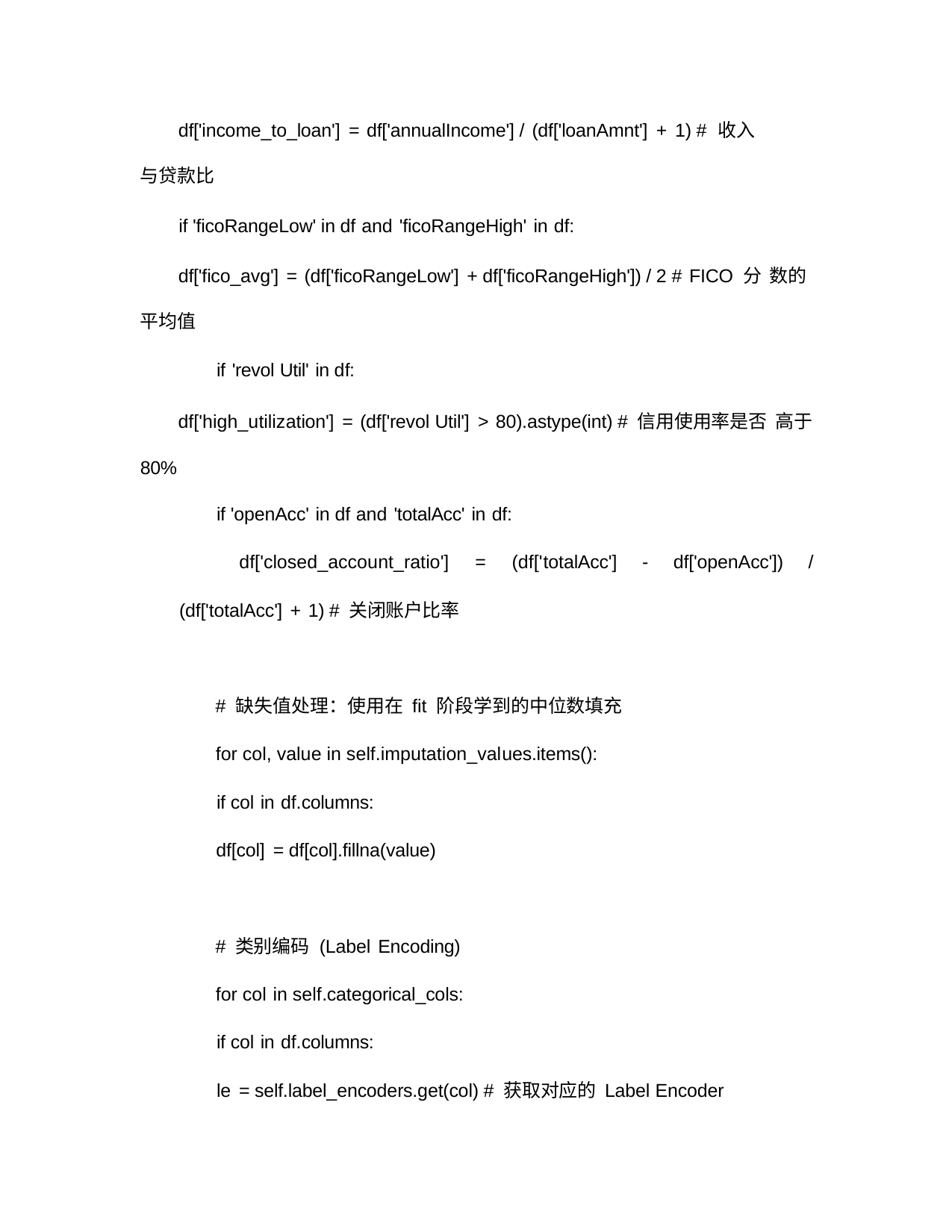

df['income_to_loan'] = df['annualIncome'] / (df['loanAmnt'] + 1) # 收入
与贷款比

if 'ficoRangeLow' in df and 'ficoRangeHigh' in df:
df['fico_avg'] = (df['ficoRangeLow'] + df['ficoRangeHigh']) / 2 # FICO 分  数的平均值
if 'revol Util' in df:
df['high_utilization'] = (df['revol Util'] > 80).astype(int) # 信用使用率是否  高于 80%
if 'openAcc' in df and 'totalAcc' in df:
df['closed_account_ratio']     =     (df['totalAcc']     -     df['openAcc'])     /
(df['totalAcc'] + 1) # 关闭账户比率

# 缺失值处理：使用在 fit 阶段学到的中位数填充
for col, value in self.imputation_values.items():
if col in df.columns:
df[col] = df[col].fillna(value)

# 类别编码 (Label Encoding)
for col in self.categorical_cols:
if col in df.columns:

le = self.label_encoders.get(col) # 获取对应的 Label Encoder